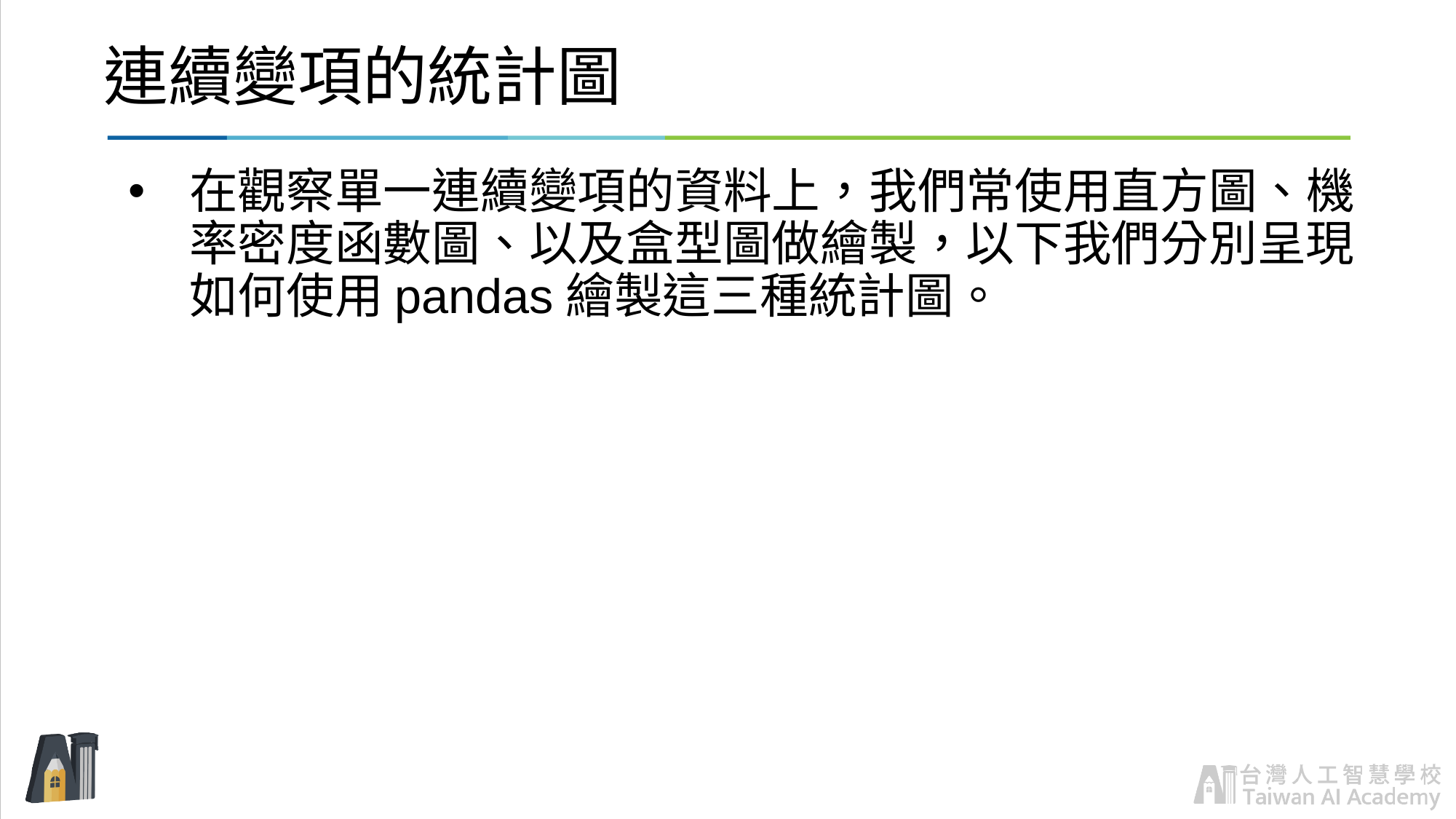

# 連續變項的統計圖
在觀察單一連續變項的資料上，我們常使用直方圖、機率密度函數圖、以及盒型圖做繪製，以下我們分別呈現如何使用pandas繪製這三種統計圖。